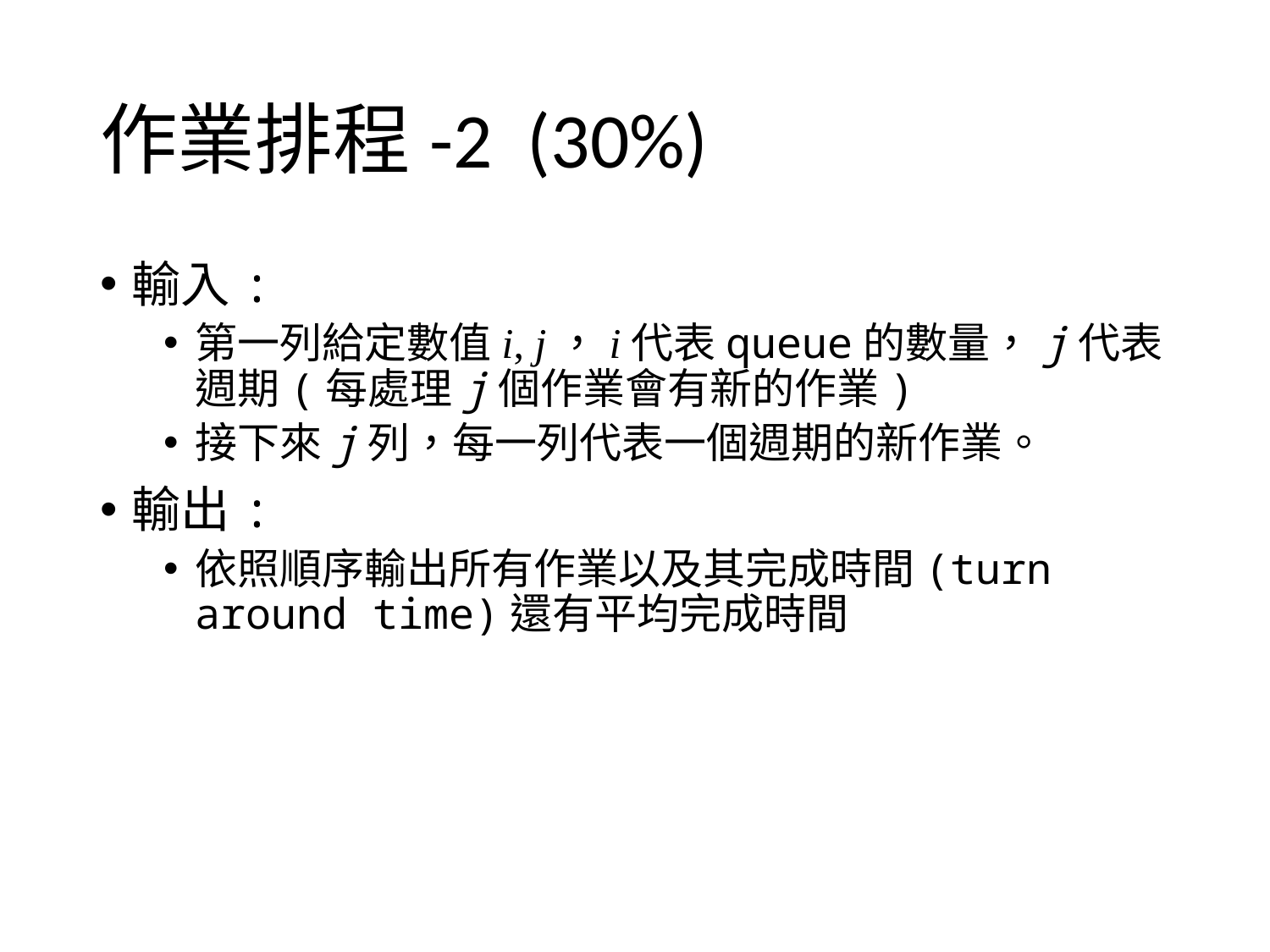

# 作業排程-2  (30%)
輸入:
第一列給定數值i, j，i代表queue的數量，j代表週期(每處理j個作業會有新的作業)
接下來j列，每一列代表一個週期的新作業。
輸出:
依照順序輸出所有作業以及其完成時間(turn around time)還有平均完成時間